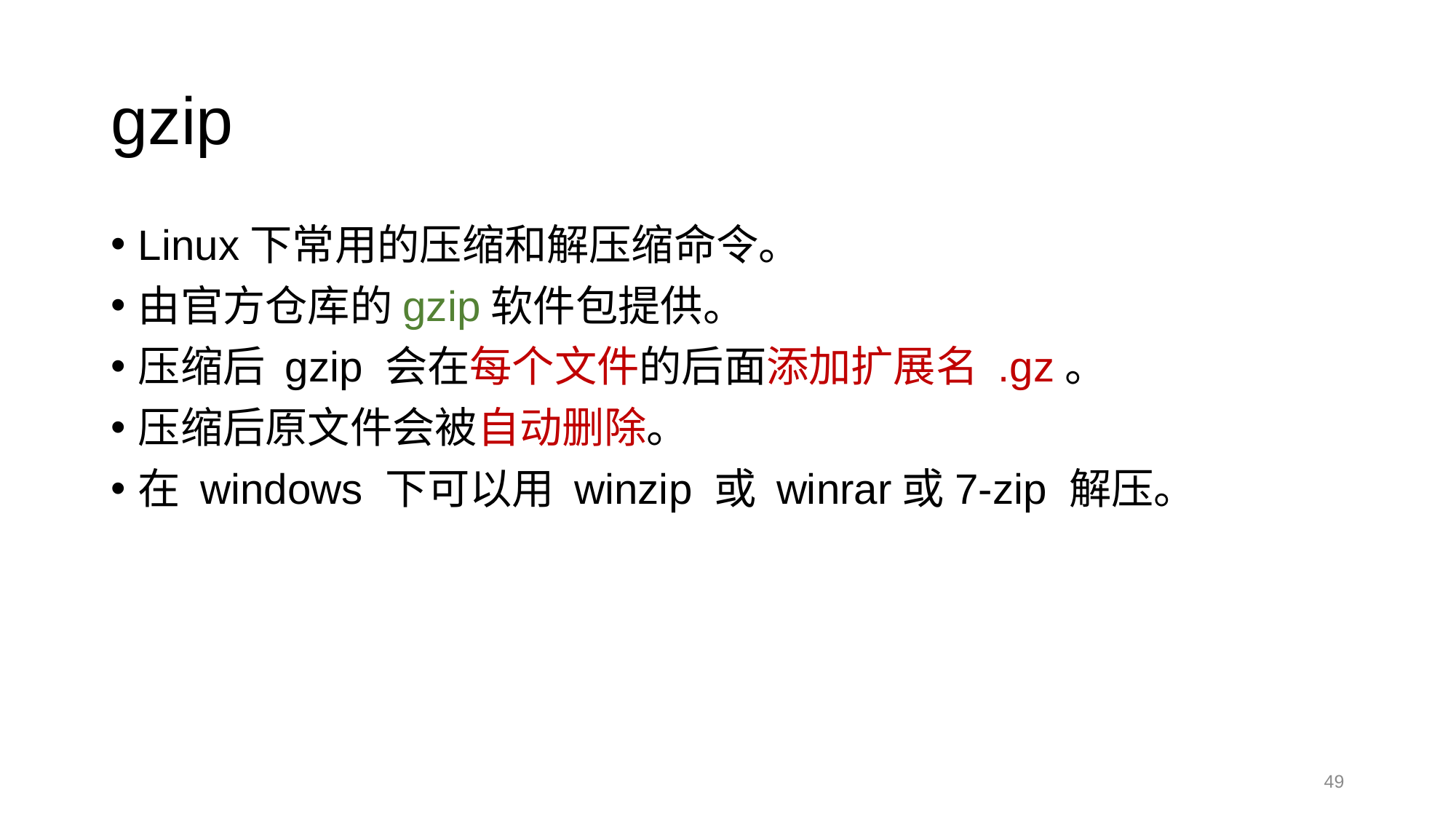

# gzip
Linux下常用的压缩和解压缩命令。
由官方仓库的gzip软件包提供。
压缩后 gzip 会在每个文件的后面添加扩展名 .gz。
压缩后原文件会被自动删除。
在 windows 下可以用 winzip 或 winrar或7-zip 解压。
49